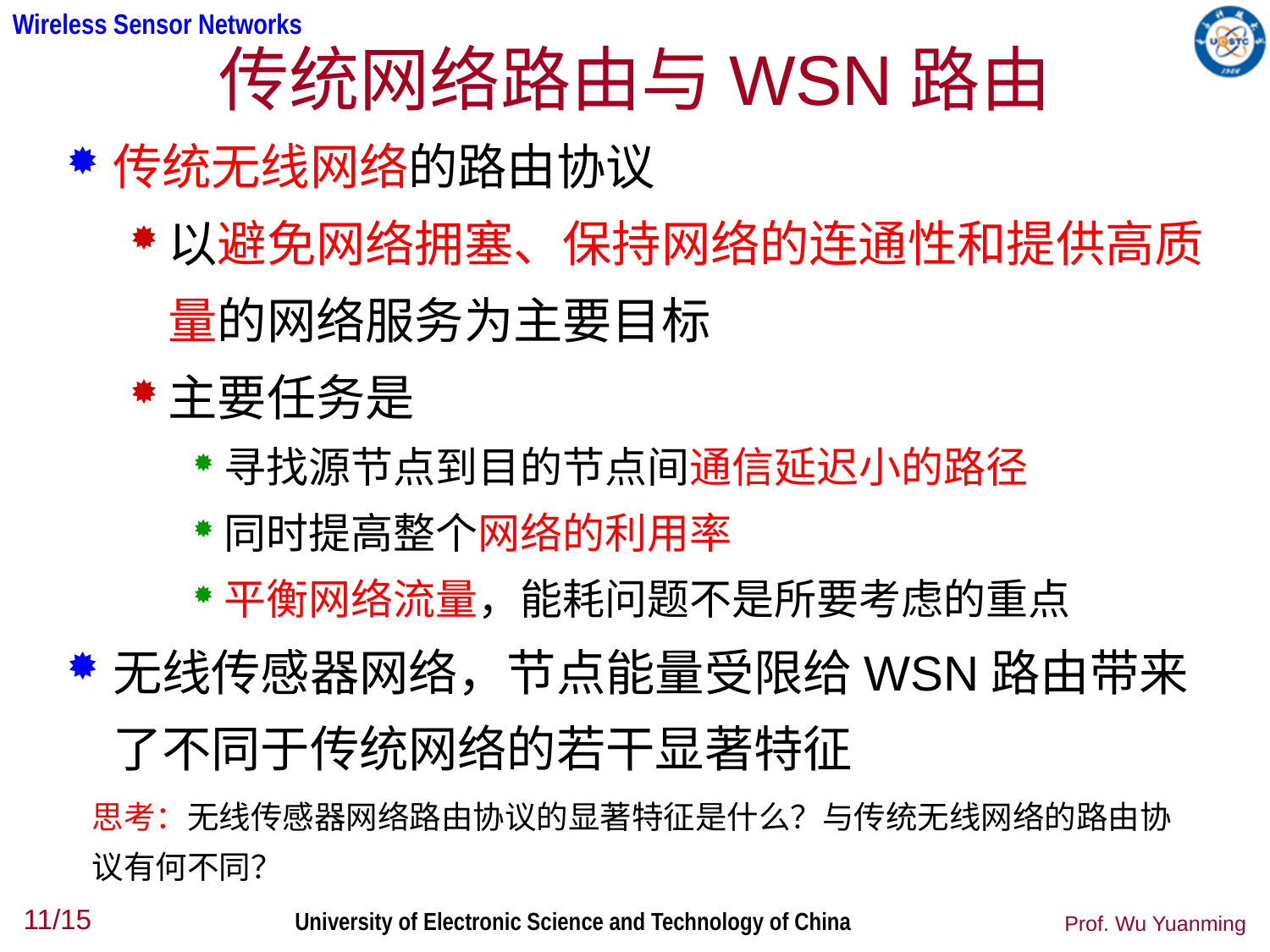

# 传统网络路由与WSN路由
传统无线网络的路由协议
以避免网络拥塞、保持网络的连通性和提供高质量的网络服务为主要目标
主要任务是
寻找源节点到目的节点间通信延迟小的路径
同时提高整个网络的利用率
平衡网络流量，能耗问题不是所要考虑的重点
无线传感器网络，节点能量受限给WSN路由带来了不同于传统网络的若干显著特征
思考：无线传感器网络路由协议的显著特征是什么？与传统无线网络的路由协议有何不同？
11/15
Prof. Wu Yuanming